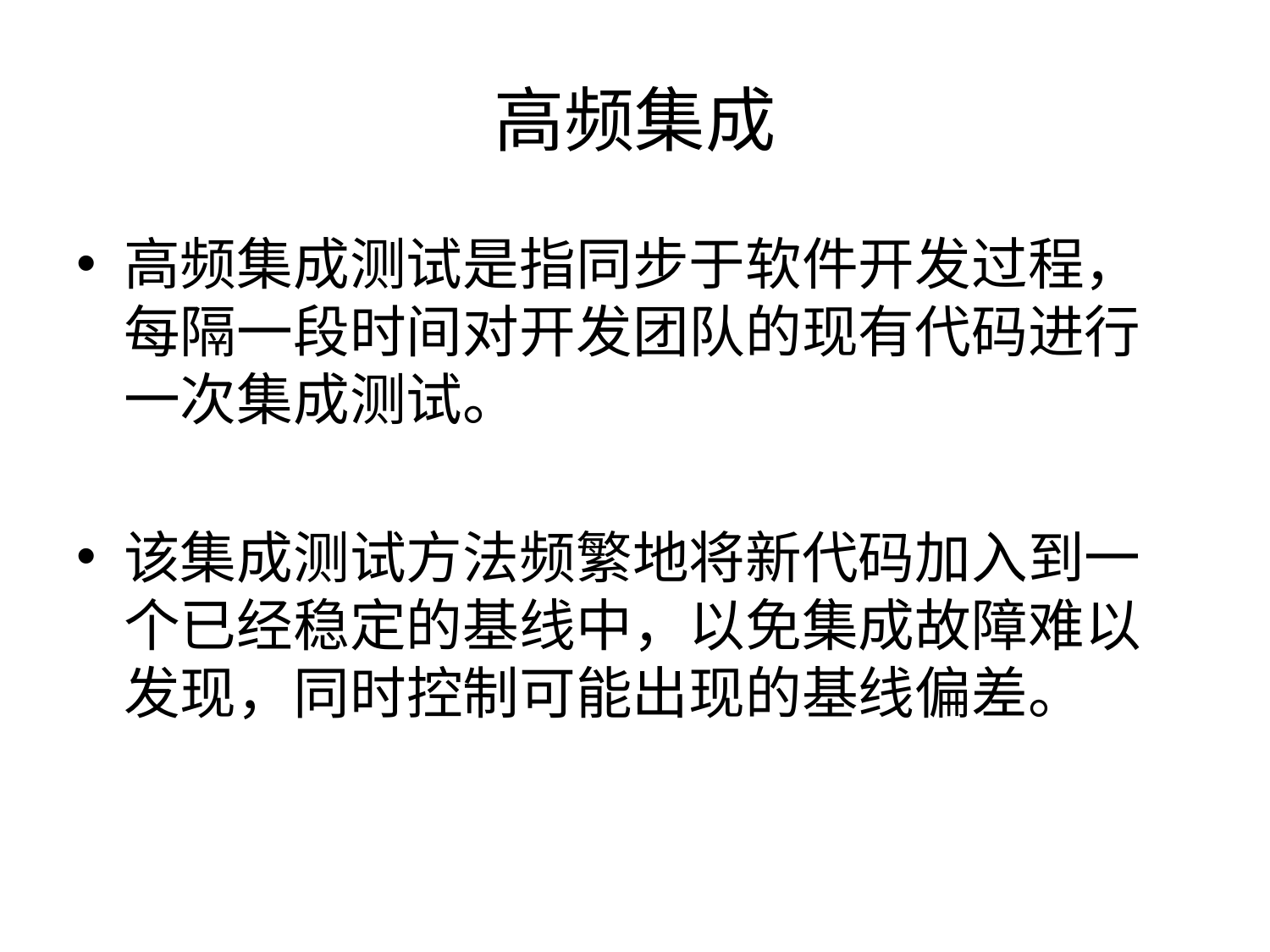

# 高频集成
高频集成测试是指同步于软件开发过程，每隔一段时间对开发团队的现有代码进行一次集成测试。

该集成测试方法频繁地将新代码加入到一个已经稳定的基线中，以免集成故障难以发现，同时控制可能出现的基线偏差。

56